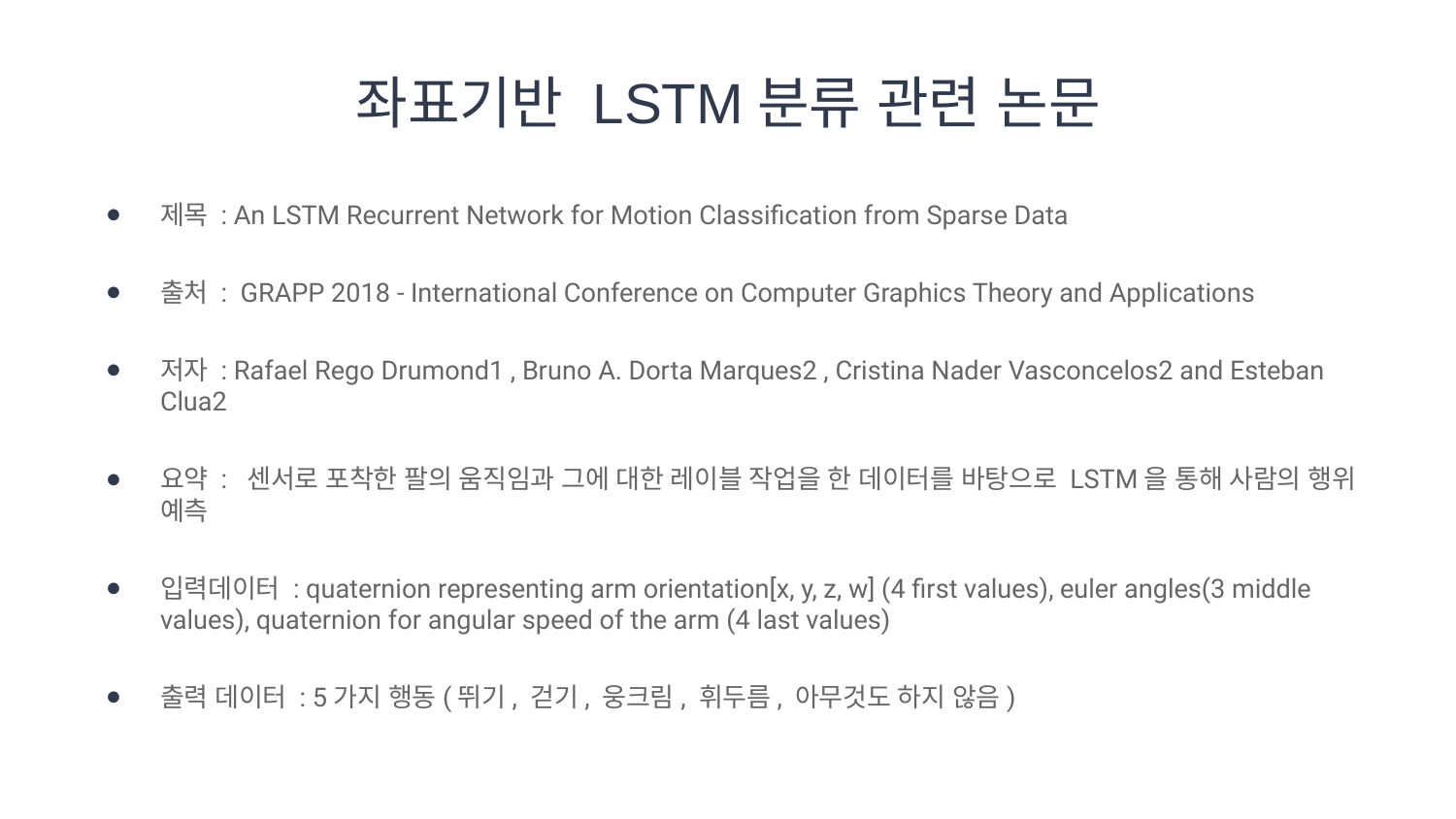

# 좌표기반 LSTM분류 관련 논문
제목 : An LSTM Recurrent Network for Motion Classification from Sparse Data

출처 :  GRAPP 2018 - International Conference on Computer Graphics Theory and Applications

저자 : Rafael Rego Drumond1 , Bruno A. Dorta Marques2 , Cristina Nader Vasconcelos2 and Esteban Clua2

요약 :  센서로 포착한 팔의 움직임과 그에 대한 레이블 작업을 한 데이터를 바탕으로 LSTM을 통해 사람의 행위 예측

입력데이터 : quaternion representing arm orientation[x, y, z, w] (4 first values), euler angles(3 middle values), quaternion for angular speed of the arm (4 last values)

출력 데이터 : 5가지 행동(뛰기, 걷기, 웅크림, 휘두름, 아무것도 하지 않음)